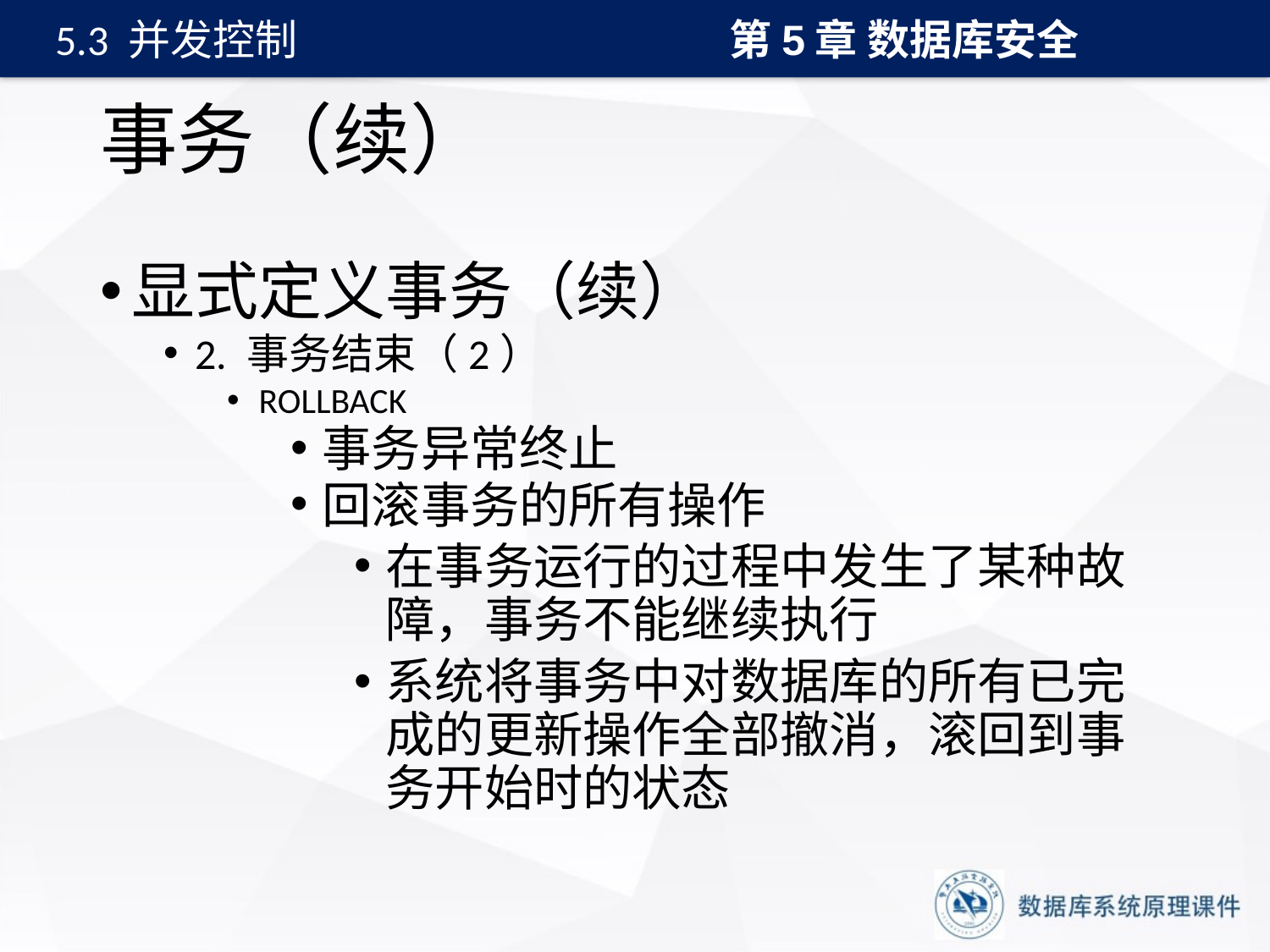

第5章 数据库安全
5.3 并发控制
# 事务（续）
显式定义事务（续）
2. 事务结束（2）
ROLLBACK
事务异常终止
回滚事务的所有操作
在事务运行的过程中发生了某种故障，事务不能继续执行
系统将事务中对数据库的所有已完成的更新操作全部撤消，滚回到事务开始时的状态